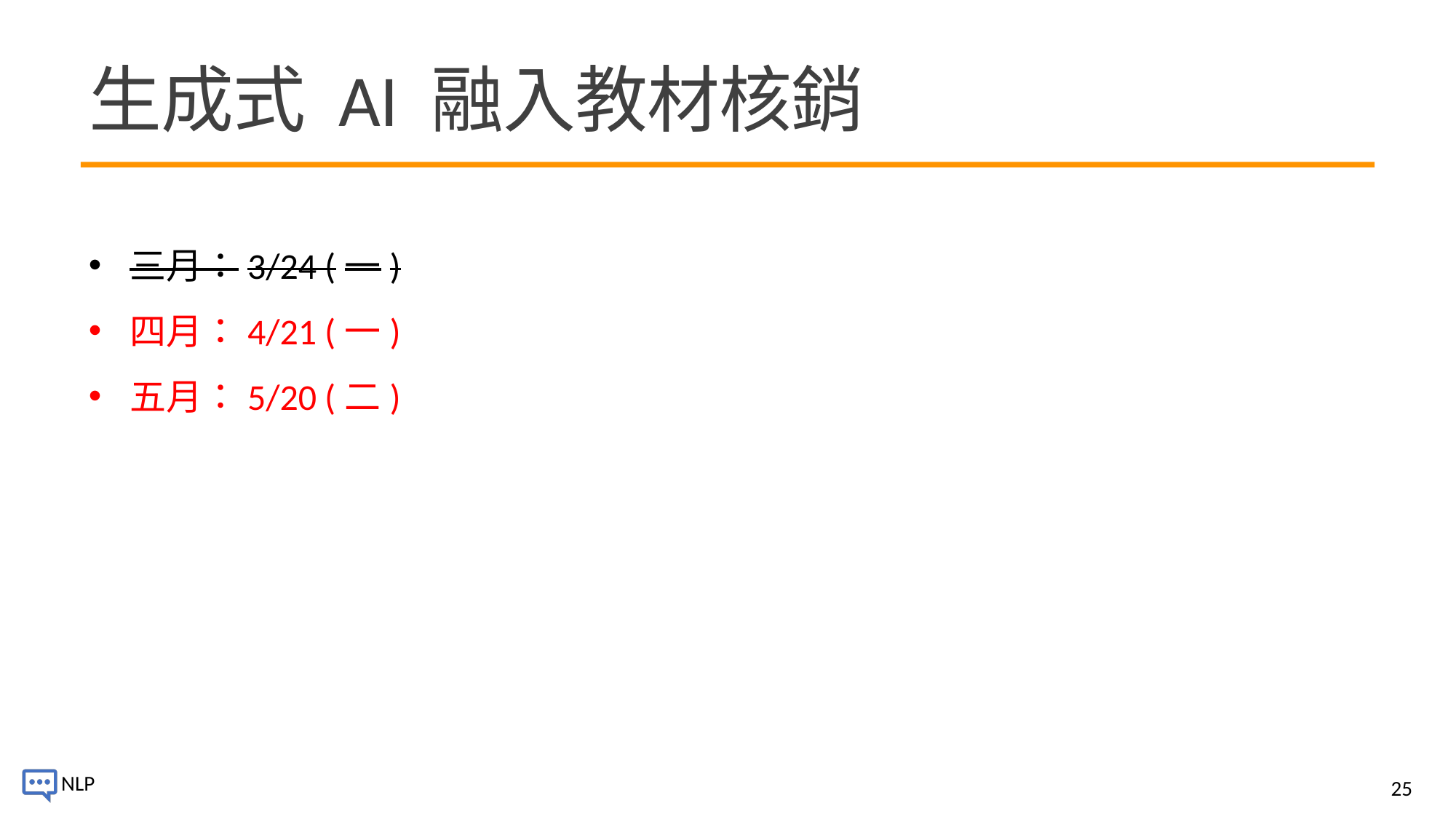

# 生成式 AI 融入教材核銷
三月：3/24 (一)
四月：4/21 (一)
五月：5/20 (二)
25